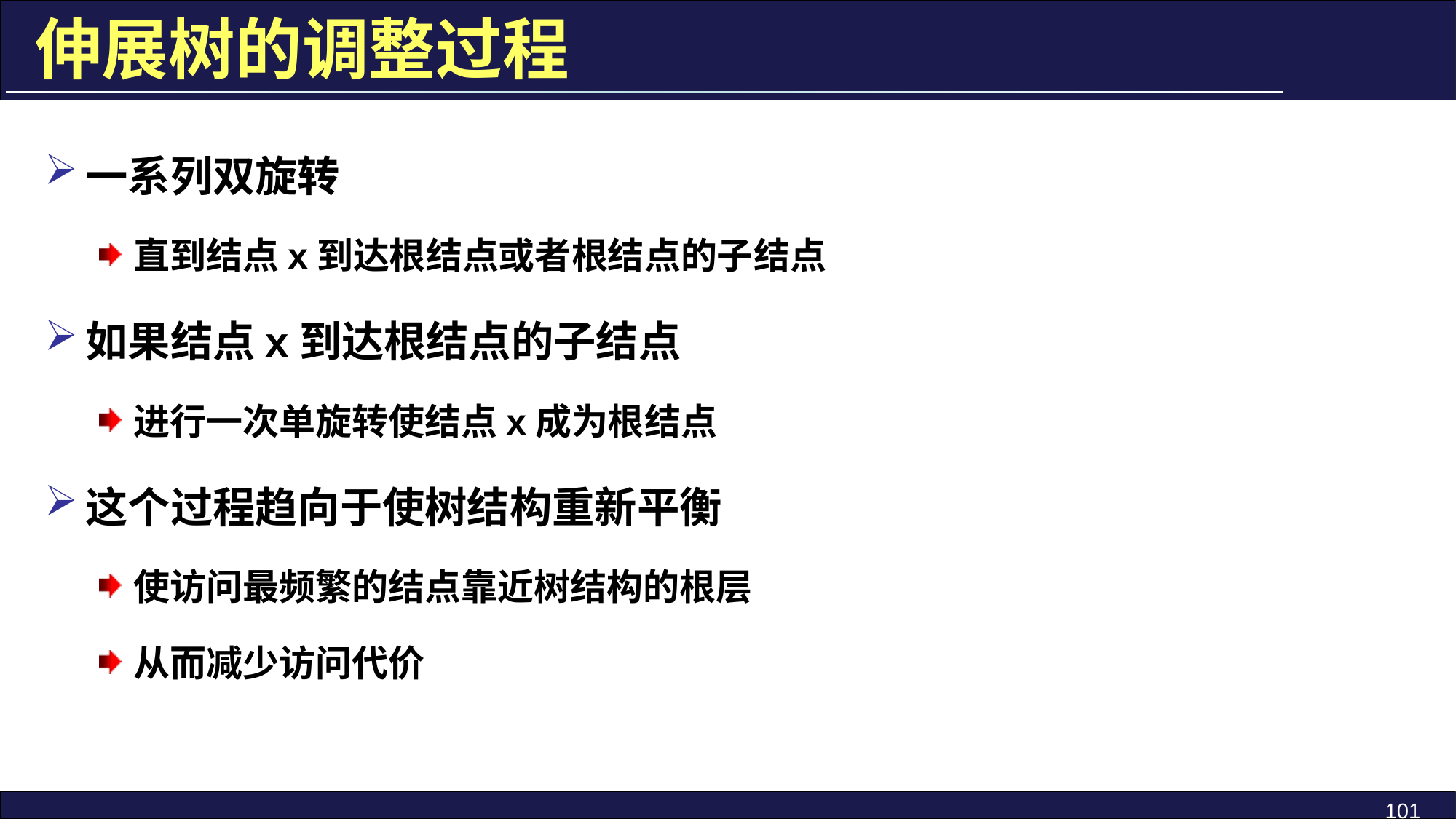

伸展树的调整过程
一系列双旋转
直到结点x到达根结点或者根结点的子结点
如果结点x到达根结点的子结点
进行一次单旋转使结点x成为根结点
这个过程趋向于使树结构重新平衡
使访问最频繁的结点靠近树结构的根层
从而减少访问代价
101